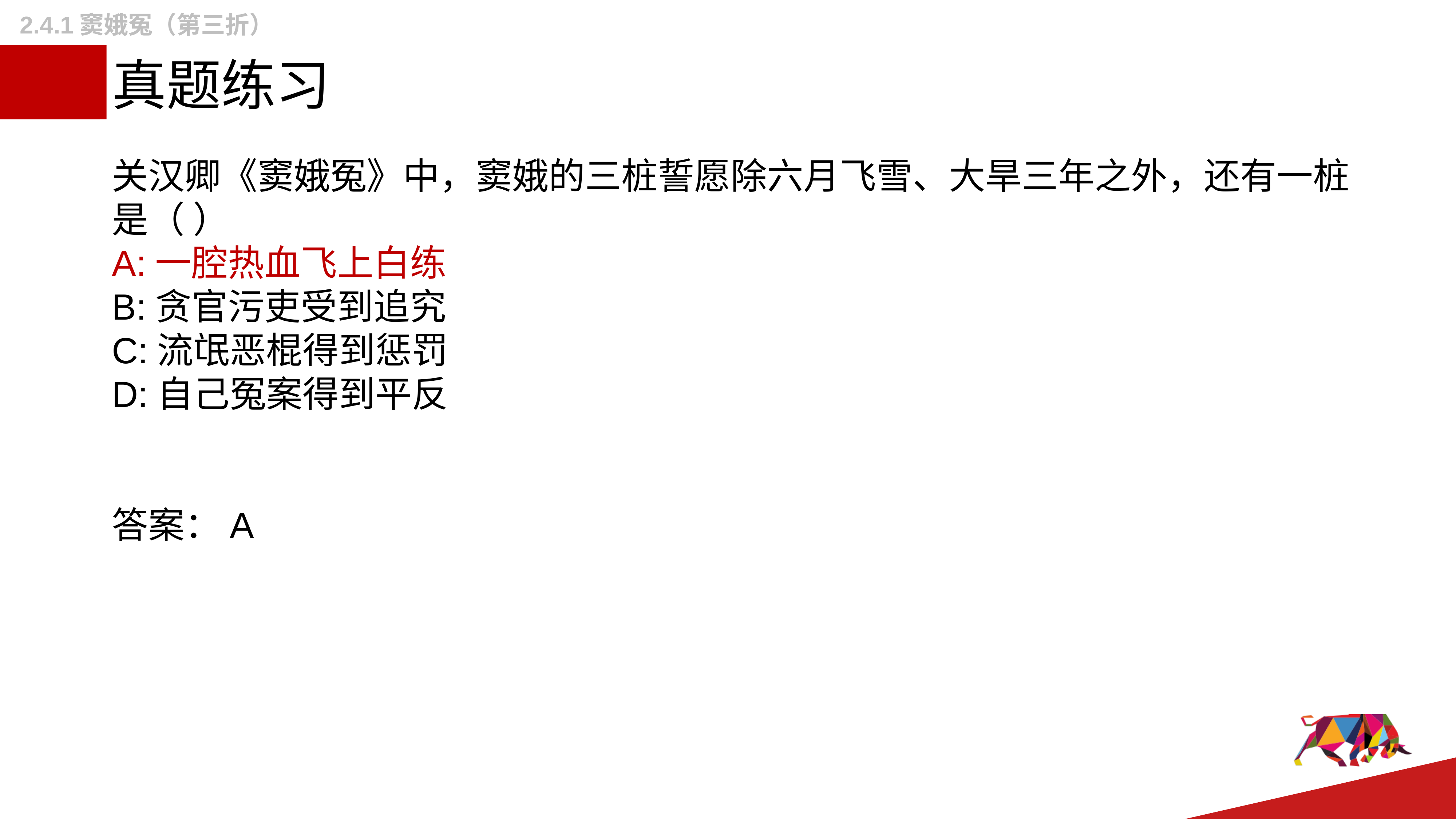

2.4.1窦娥冤（第三折）
# 真题练习
关汉卿《窦娥冤》中，窦娥的三桩誓愿除六月飞雪、大旱三年之外，还有一桩是（ ）
A:一腔热血飞上白练
B:贪官污吏受到追究
C:流氓恶棍得到惩罚
D:自己冤案得到平反

答案：A